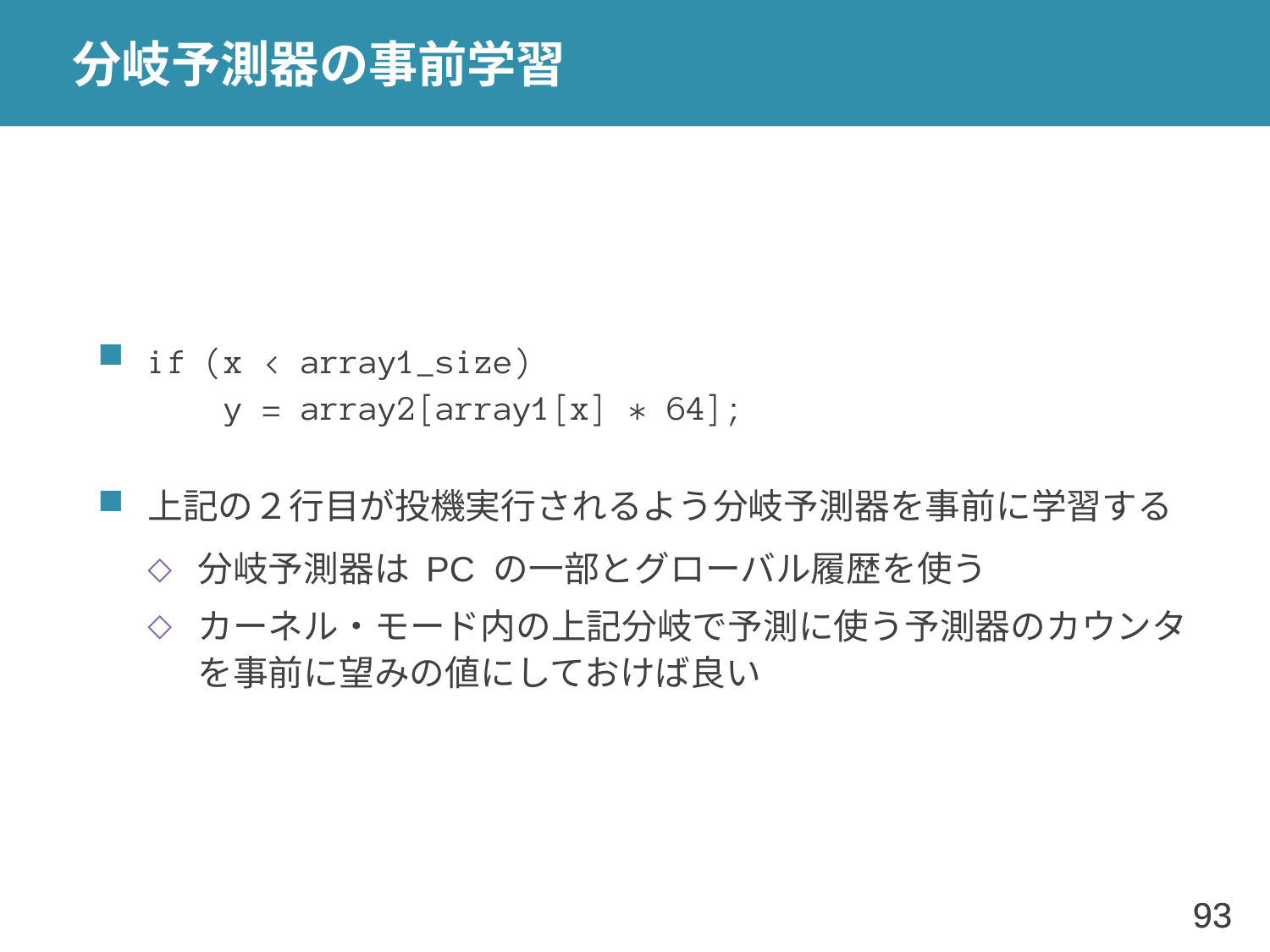

# 分岐予測器の事前学習
if (x < array1_size)
    y = array2[array1[x] * 64];
上記の２行目が投機実行されるよう分岐予測器を事前に学習する
分岐予測器は PC の一部とグローバル履歴を使う
カーネル・モード内の上記分岐で予測に使う予測器のカウンタを事前に望みの値にしておけば良い